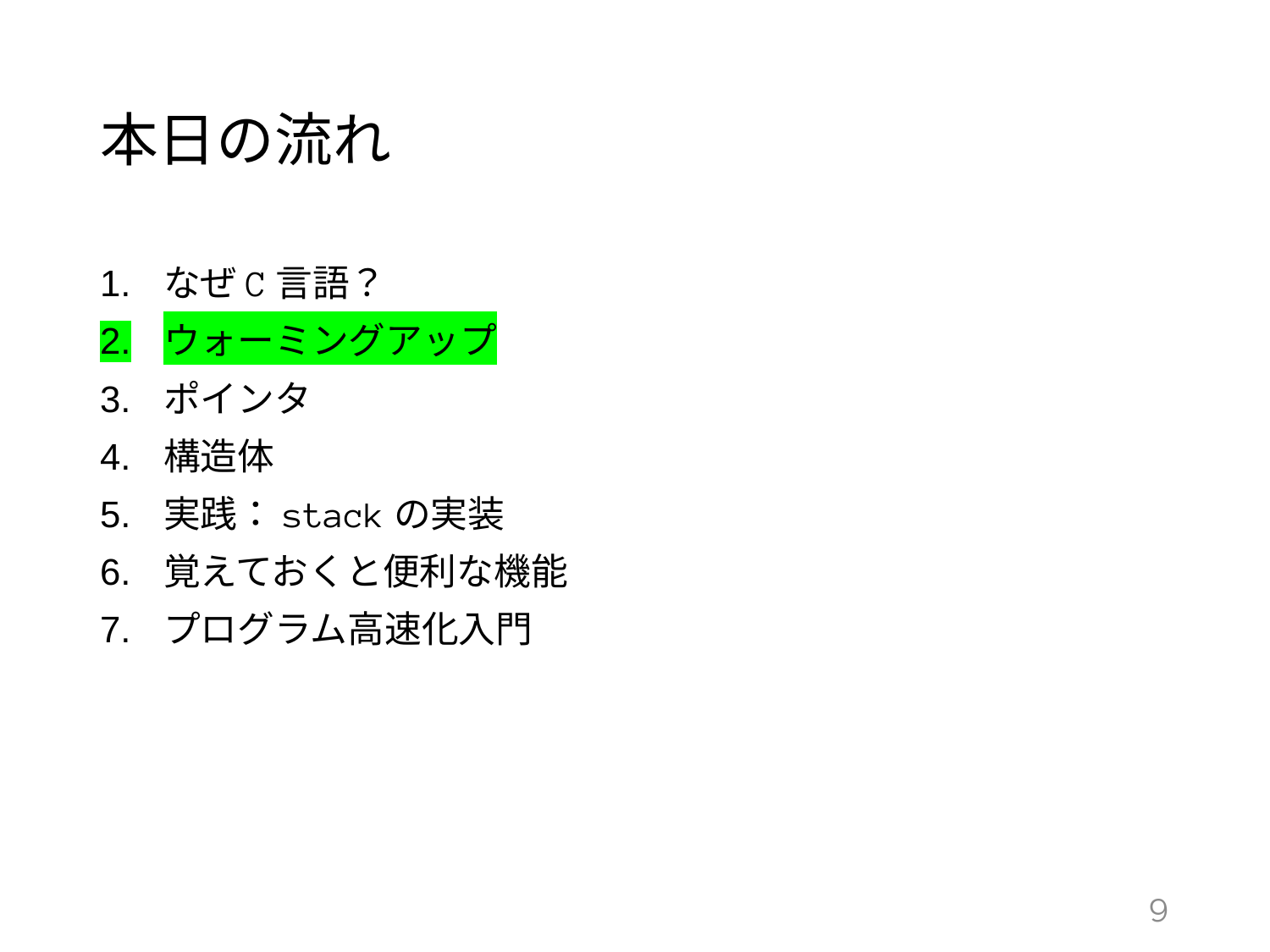

# 本日の流れ
なぜC言語？
ウォーミングアップ
ポインタ
構造体
実践：stackの実装
覚えておくと便利な機能
プログラム高速化入門
9